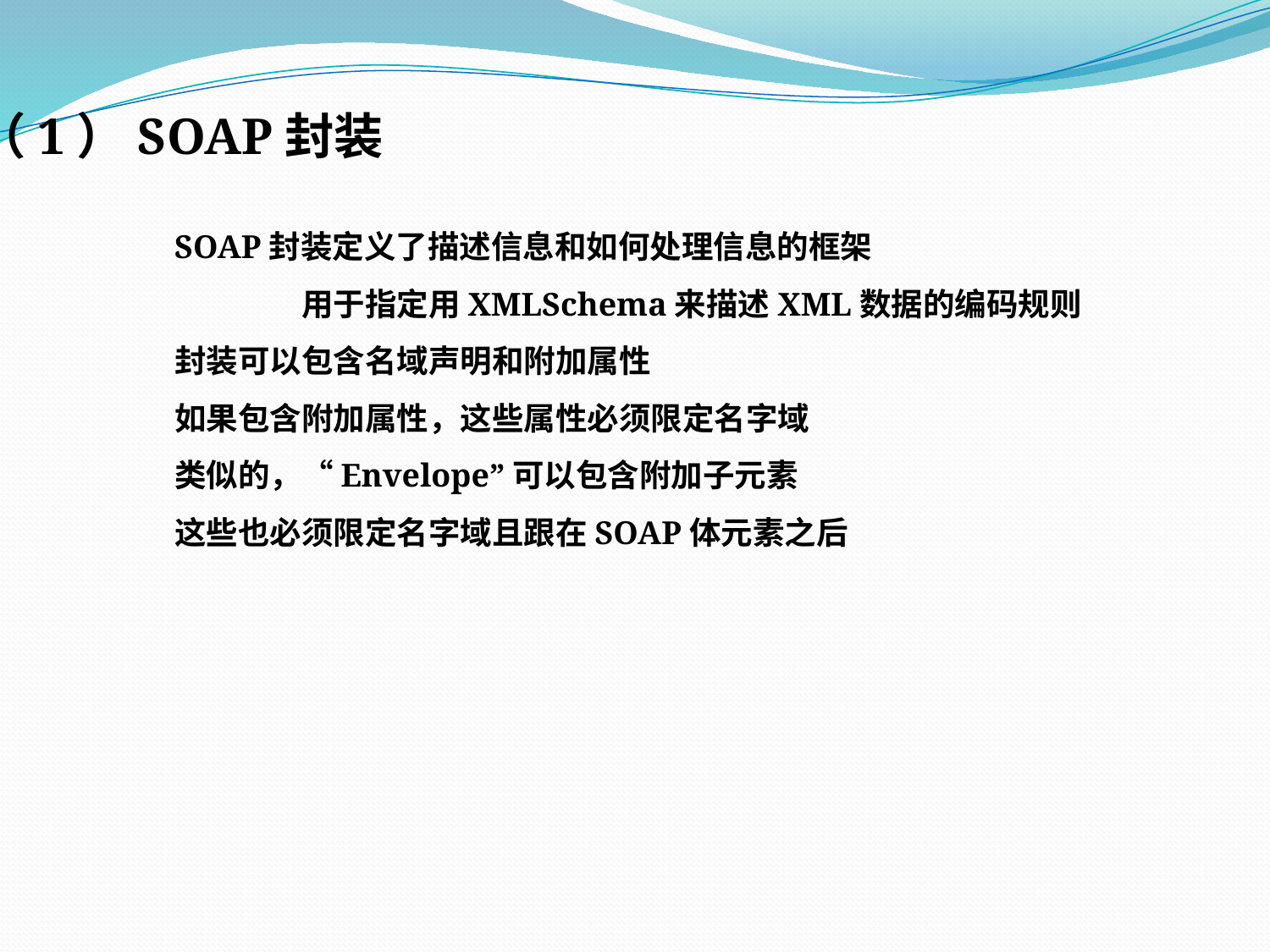

（1）SOAP封装
SOAP封装定义了描述信息和如何处理信息的框架
	用于指定用XMLSchema来描述XML数据的编码规则
封装可以包含名域声明和附加属性
如果包含附加属性，这些属性必须限定名字域
类似的，“Envelope”可以包含附加子元素
这些也必须限定名字域且跟在SOAP体元素之后